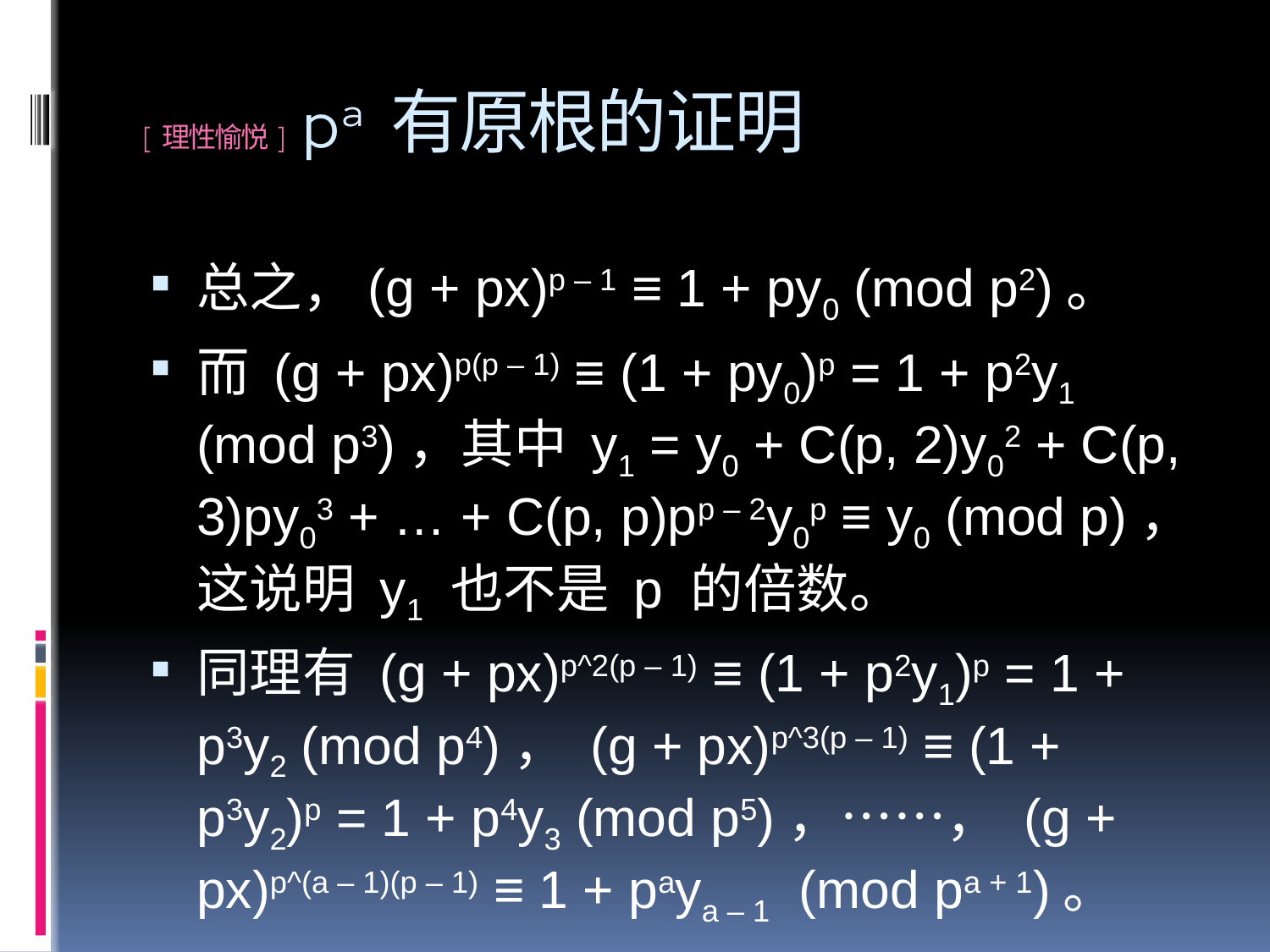

# [理性愉悦] pa 有原根的证明
总之，(g + px)p – 1 ≡ 1 + py0 (mod p2)。
而 (g + px)p(p – 1) ≡ (1 + py0)p = 1 + p2y1 (mod p3)，其中 y1 = y0 + C(p, 2)y02 + C(p, 3)py03 + … + C(p, p)pp – 2y0p ≡ y0 (mod p)，这说明 y1 也不是 p 的倍数。
同理有 (g + px)p^2(p – 1) ≡ (1 + p2y1)p = 1 + p3y2 (mod p4)， (g + px)p^3(p – 1) ≡ (1 + p3y2)p = 1 + p4y3 (mod p5)，……， (g + px)p^(a – 1)(p – 1) ≡ 1 + paya – 1  (mod pa + 1)。